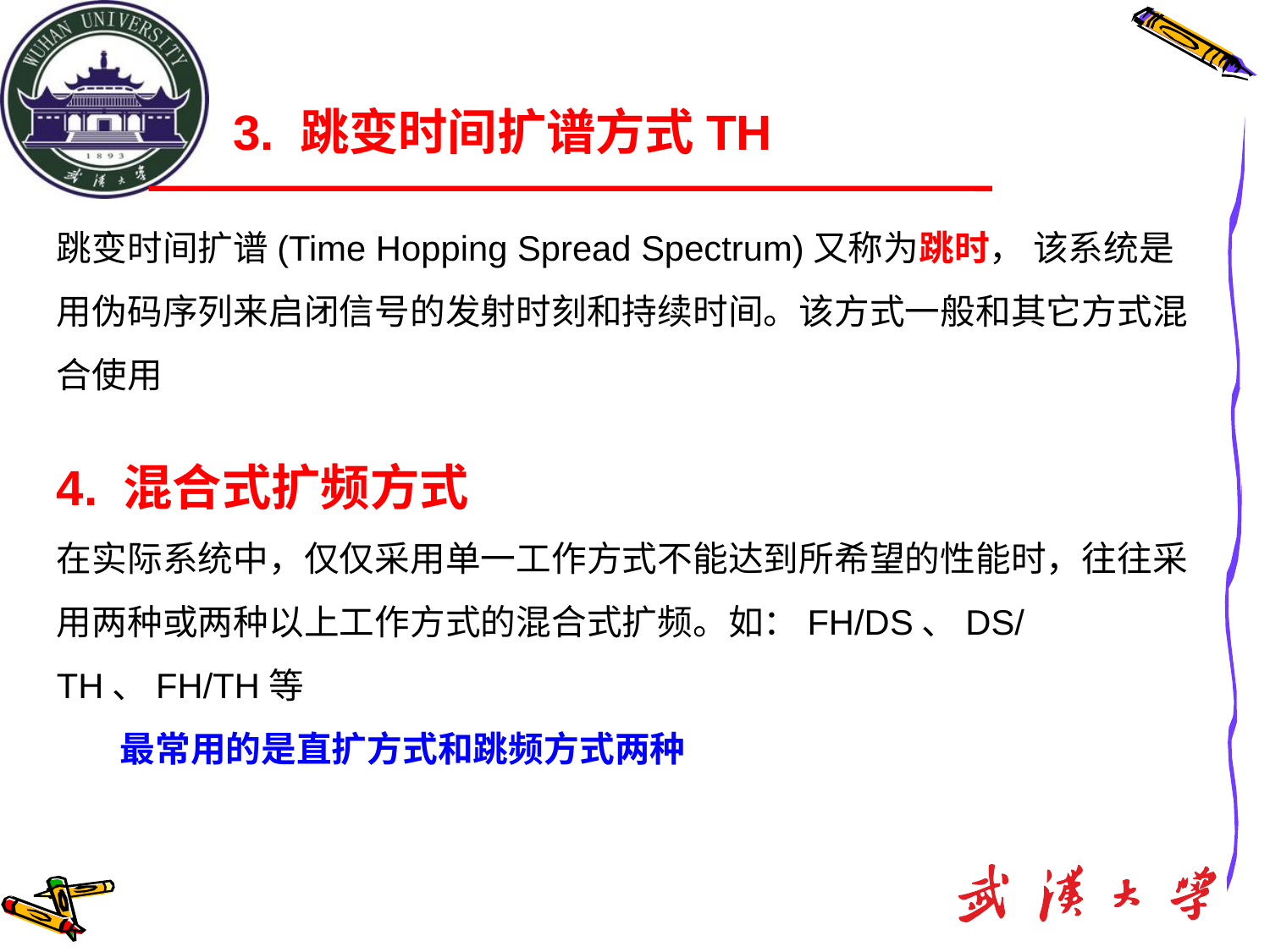

3. 跳变时间扩谱方式TH
跳变时间扩谱(Time Hopping Spread Spectrum)又称为跳时， 该系统是用伪码序列来启闭信号的发射时刻和持续时间。该方式一般和其它方式混合使用

4. 混合式扩频方式
在实际系统中，仅仅采用单一工作方式不能达到所希望的性能时，往往采用两种或两种以上工作方式的混合式扩频。如：FH/DS、DS/TH、FH/TH等
       最常用的是直扩方式和跳频方式两种